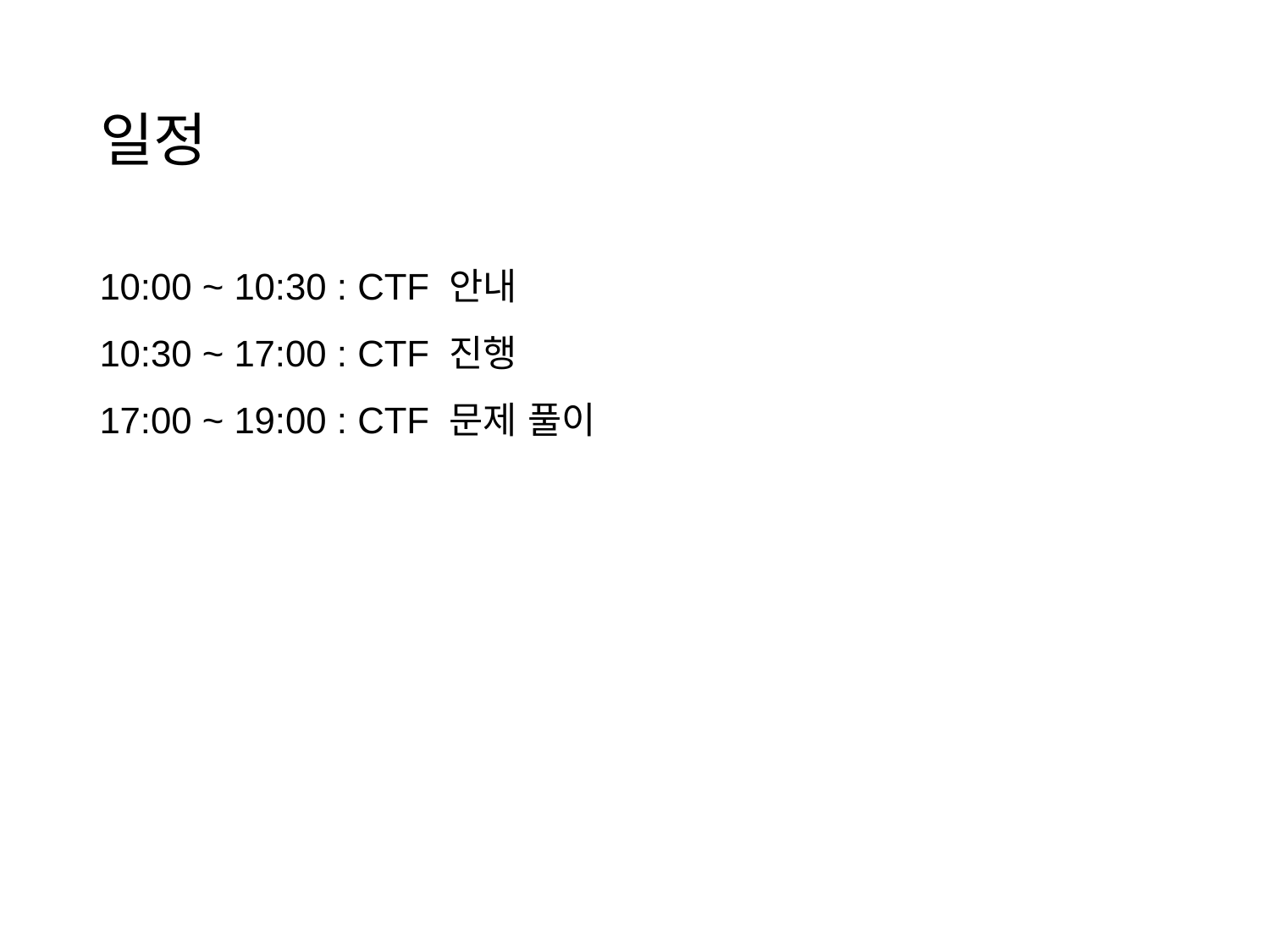

# 일정
10:00 ~ 10:30 : CTF 안내
10:30 ~ 17:00 : CTF 진행
17:00 ~ 19:00 : CTF 문제 풀이